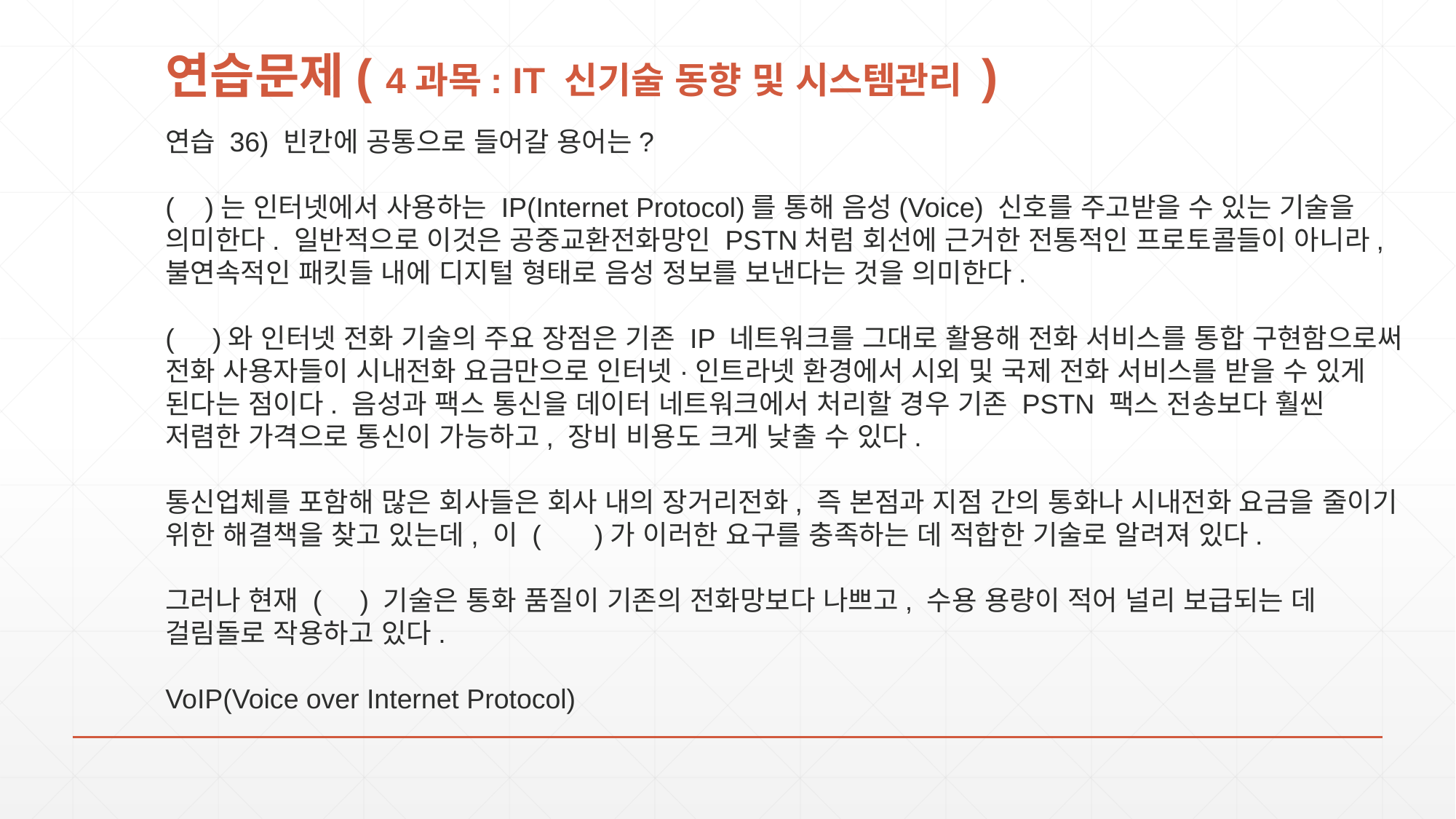

# 연습문제( 4과목: IT 신기술 동향 및 시스템관리 )
연습 36) 빈칸에 공통으로 들어갈 용어는?

(    )는 인터넷에서 사용하는 IP(Internet Protocol)를 통해 음성(Voice) 신호를 주고받을 수 있는 기술을 의미한다. 일반적으로 이것은 공중교환전화망인 PSTN처럼 회선에 근거한 전통적인 프로토콜들이 아니라, 불연속적인 패킷들 내에 디지털 형태로 음성 정보를 보낸다는 것을 의미한다.

(     )와 인터넷 전화 기술의 주요 장점은 기존 IP 네트워크를 그대로 활용해 전화 서비스를 통합 구현함으로써 전화 사용자들이 시내전화 요금만으로 인터넷·인트라넷 환경에서 시외 및 국제 전화 서비스를 받을 수 있게 된다는 점이다. 음성과 팩스 통신을 데이터 네트워크에서 처리할 경우 기존 PSTN 팩스 전송보다 훨씬 저렴한 가격으로 통신이 가능하고, 장비 비용도 크게 낮출 수 있다.

통신업체를 포함해 많은 회사들은 회사 내의 장거리전화, 즉 본점과 지점 간의 통화나 시내전화 요금을 줄이기 위한 해결책을 찾고 있는데, 이 (       )가 이러한 요구를 충족하는 데 적합한 기술로 알려져 있다.

그러나 현재 (     ) 기술은 통화 품질이 기존의 전화망보다 나쁘고, 수용 용량이 적어 널리 보급되는 데 걸림돌로 작용하고 있다.

VoIP(Voice over Internet Protocol)